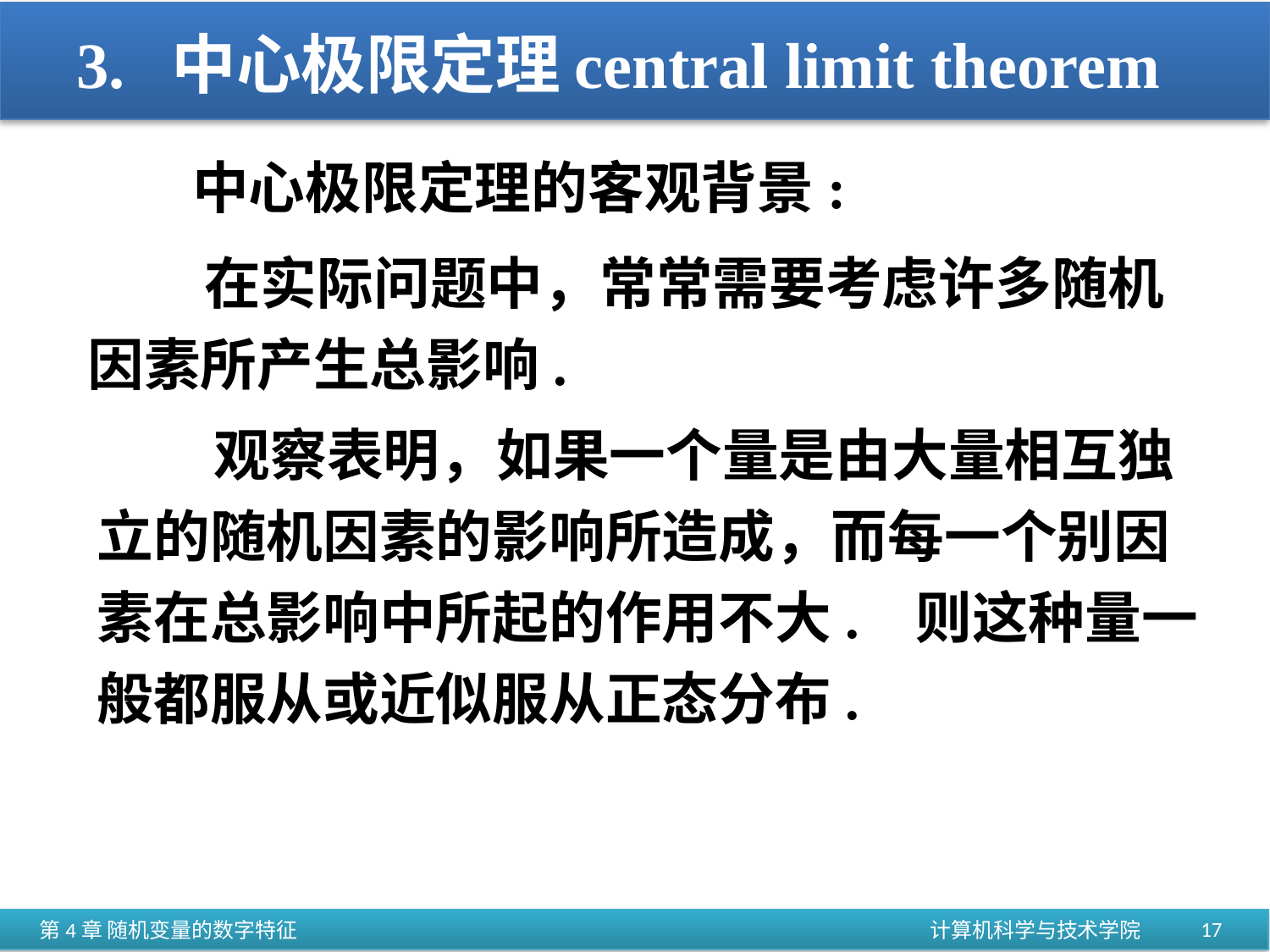

# 3.  中心极限定理central limit theorem
中心极限定理的客观背景:
        在实际问题中，常常需要考虑许多随机因素所产生总影响.
        观察表明，如果一个量是由大量相互独立的随机因素的影响所造成，而每一个别因素在总影响中所起的作用不大.   则这种量一般都服从或近似服从正态分布.